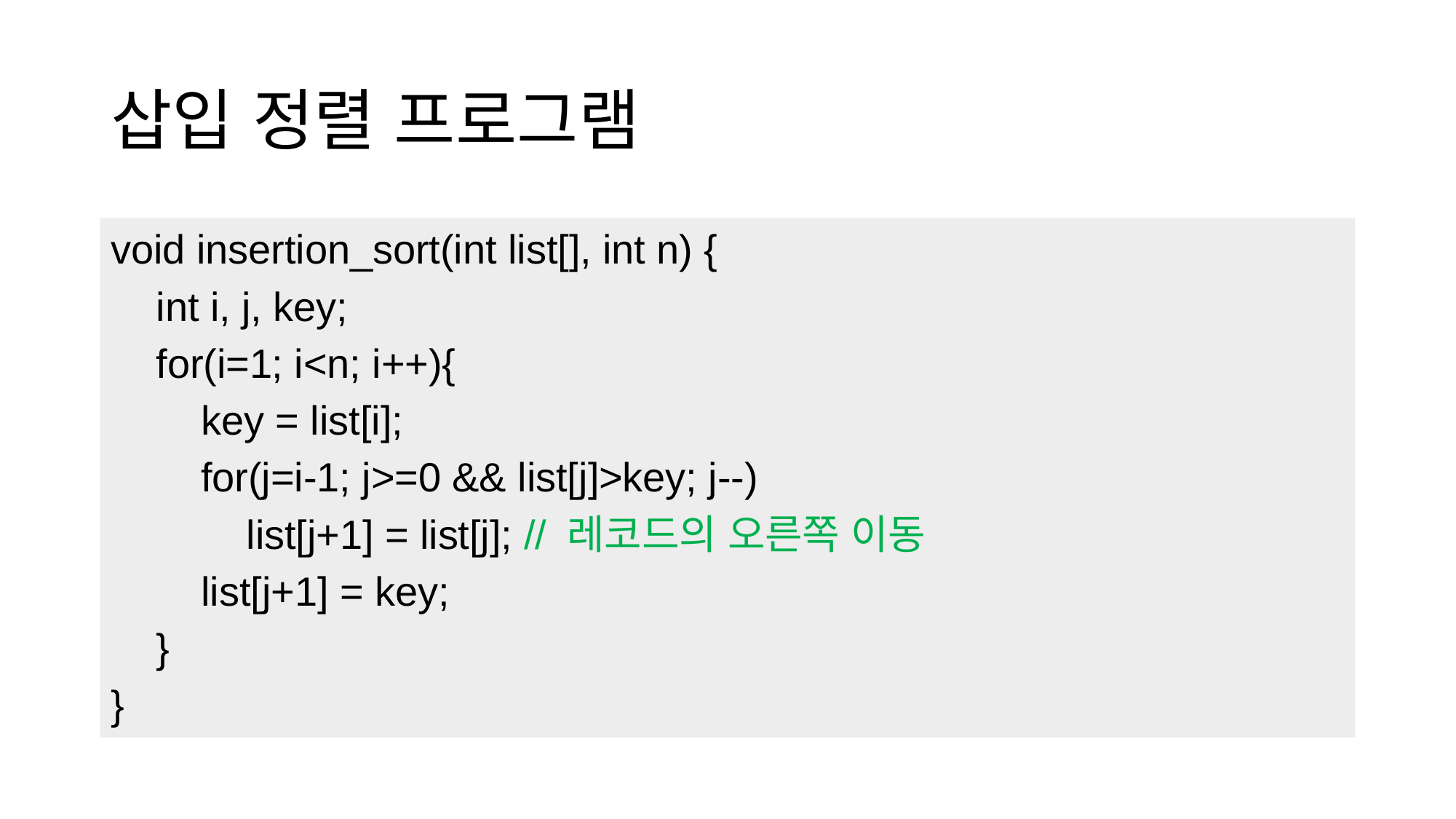

# 삽입 정렬 프로그램
void insertion_sort(int list[], int n) {
    int i, j, key;
    for(i=1; i<n; i++){
        key = list[i];
        for(j=i-1; j>=0 && list[j]>key; j--)
            list[j+1] = list[j]; // 레코드의 오른쪽 이동
        list[j+1] = key;
    }
}